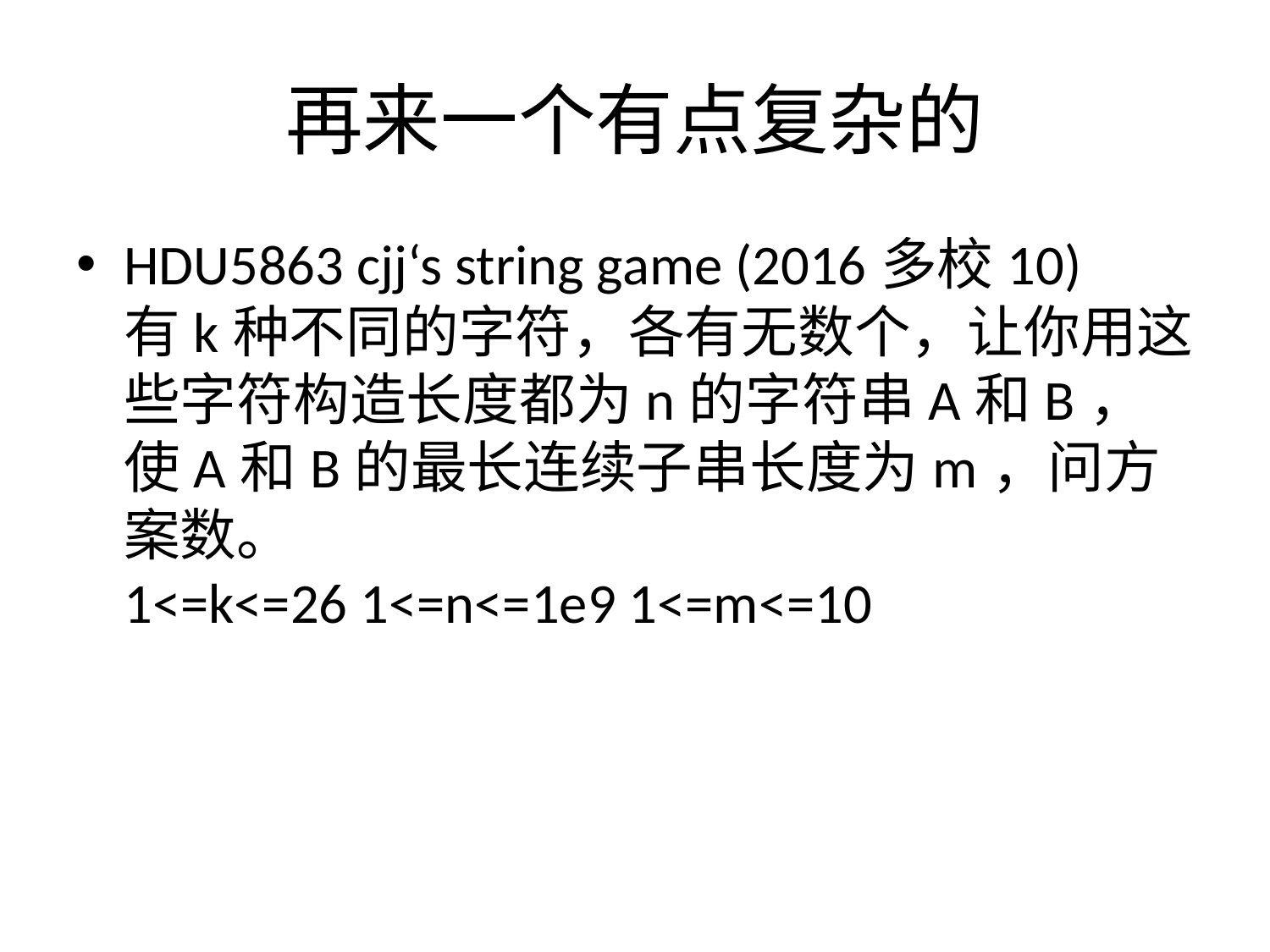

# 再来一个有点复杂的
HDU5863 cjj‘s string game (2016多校10)
有k种不同的字符，各有无数个，让你用这些字符构造长度都为n的字符串A和B，使A和B的最长连续子串长度为m，问方案数。
1<=k<=26 1<=n<=1e9 1<=m<=10